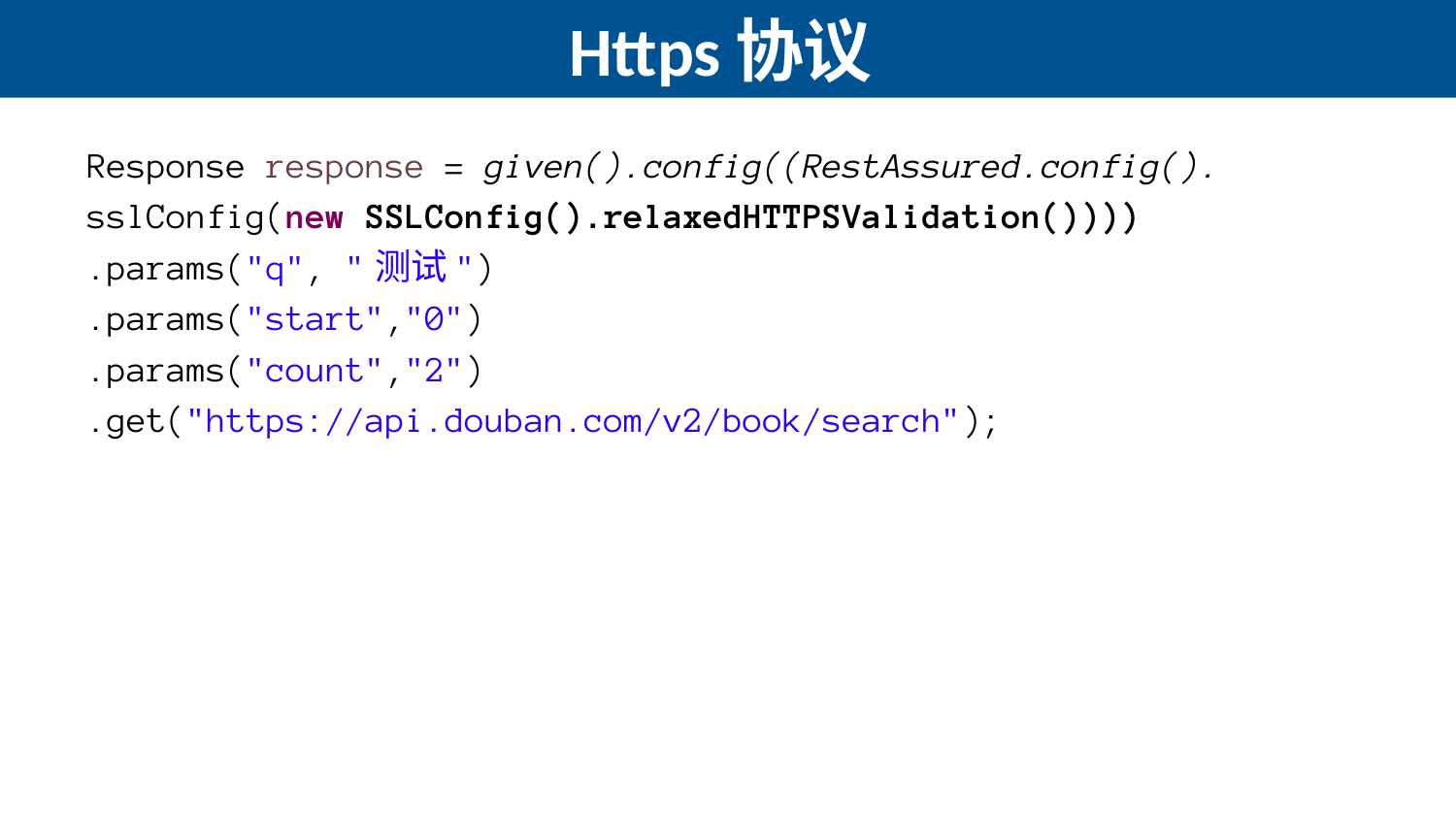

# Https协议
Response response = given().config((RestAssured.config().
sslConfig(new SSLConfig().relaxedHTTPSValidation())))
.params("q", "测试")
.params("start","0")
.params("count","2")
.get("https://api.douban.com/v2/book/search");